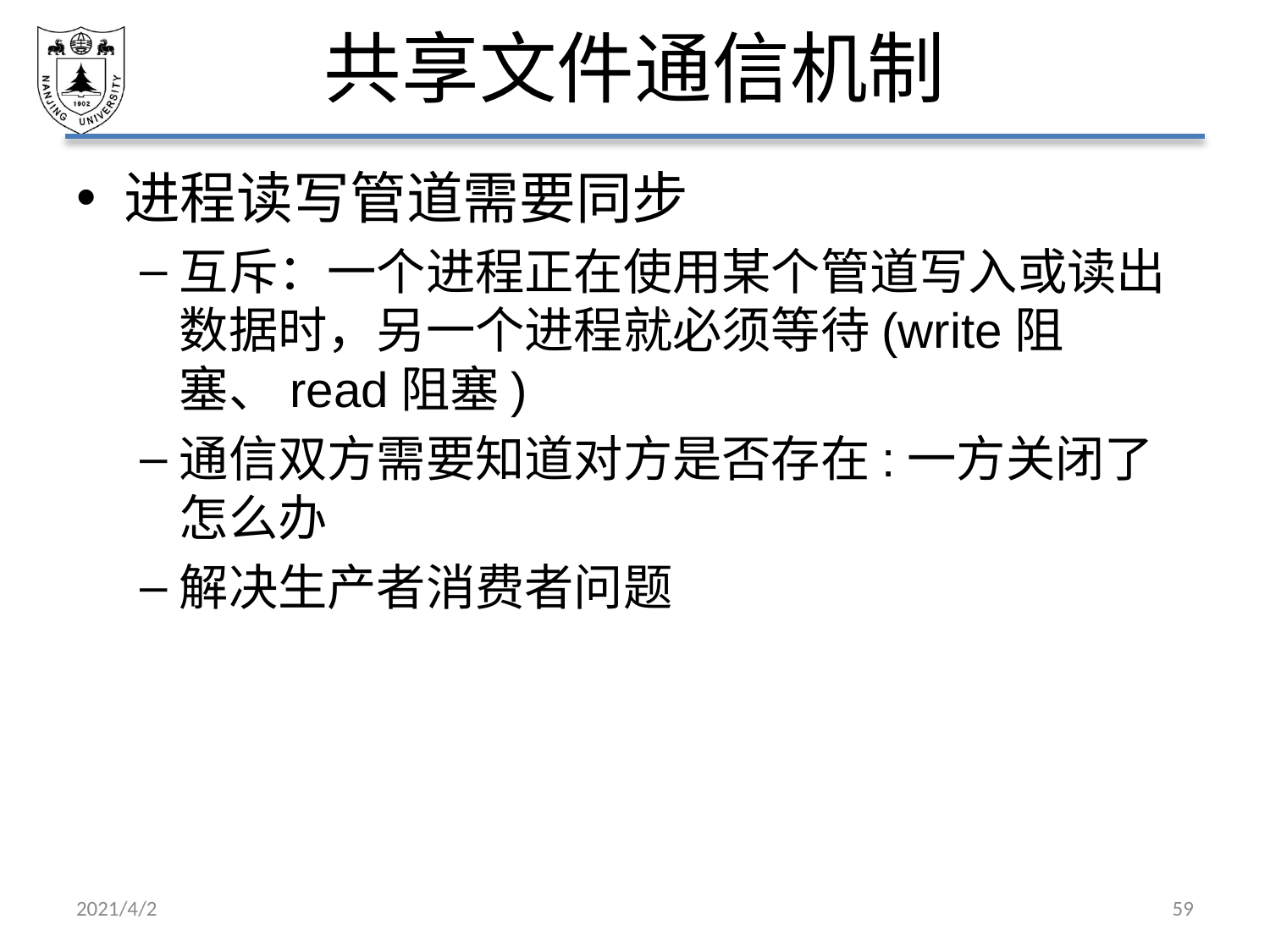

# 共享文件通信机制
进程读写管道需要同步
互斥：一个进程正在使用某个管道写入或读出数据时，另一个进程就必须等待(write阻塞、read阻塞)
通信双方需要知道对方是否存在:一方关闭了怎么办
解决生产者消费者问题

2021/4/2
59